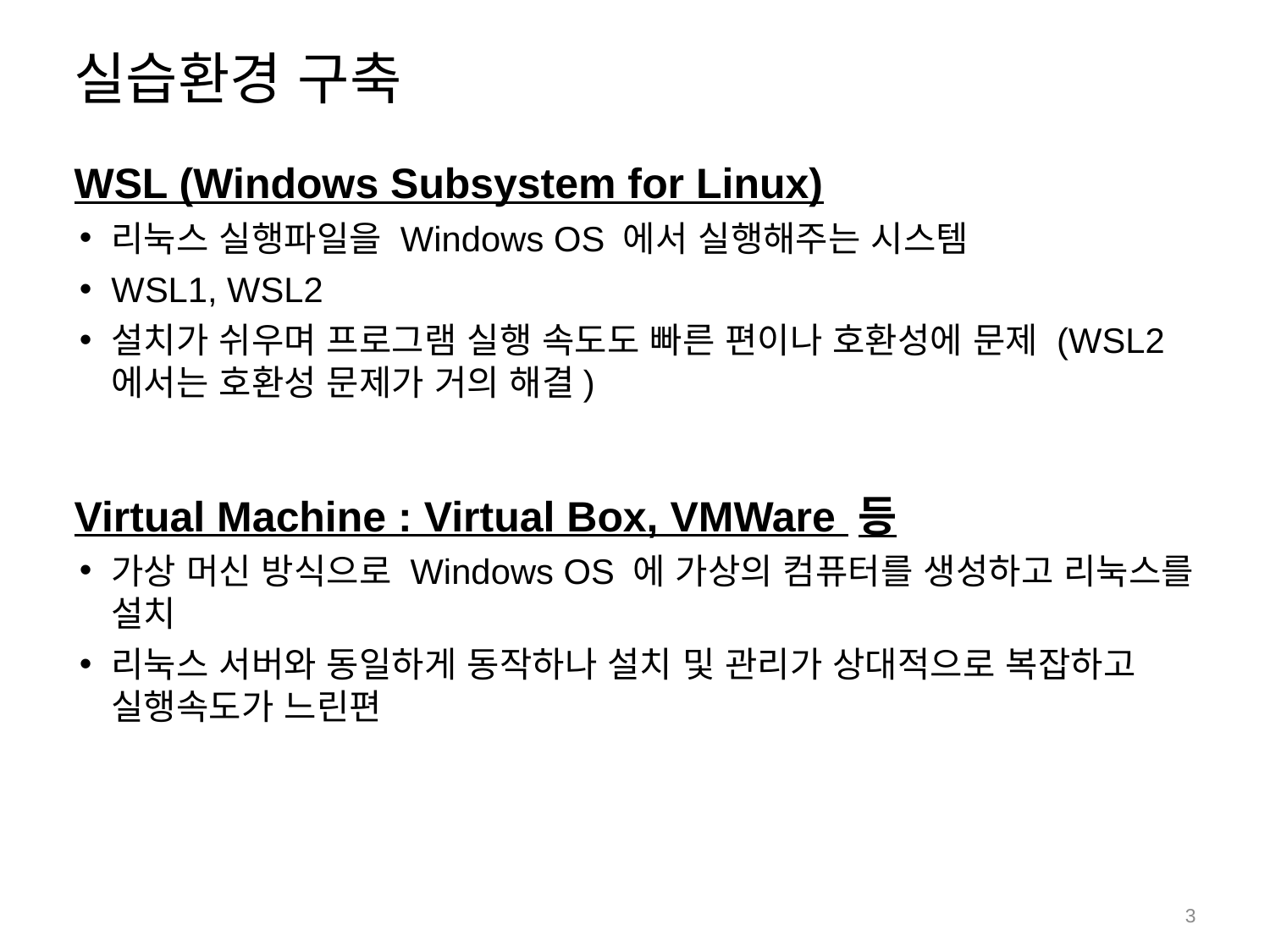

# 실습환경 구축
WSL (Windows Subsystem for Linux)
리눅스 실행파일을 Windows OS 에서 실행해주는 시스템
WSL1, WSL2
설치가 쉬우며 프로그램 실행 속도도 빠른 편이나 호환성에 문제 (WSL2 에서는 호환성 문제가 거의 해결)

Virtual Machine : Virtual Box, VMWare 등
가상 머신 방식으로 Windows OS 에 가상의 컴퓨터를 생성하고 리눅스를 설치
리눅스 서버와 동일하게 동작하나 설치 및 관리가 상대적으로 복잡하고 실행속도가 느린편
3